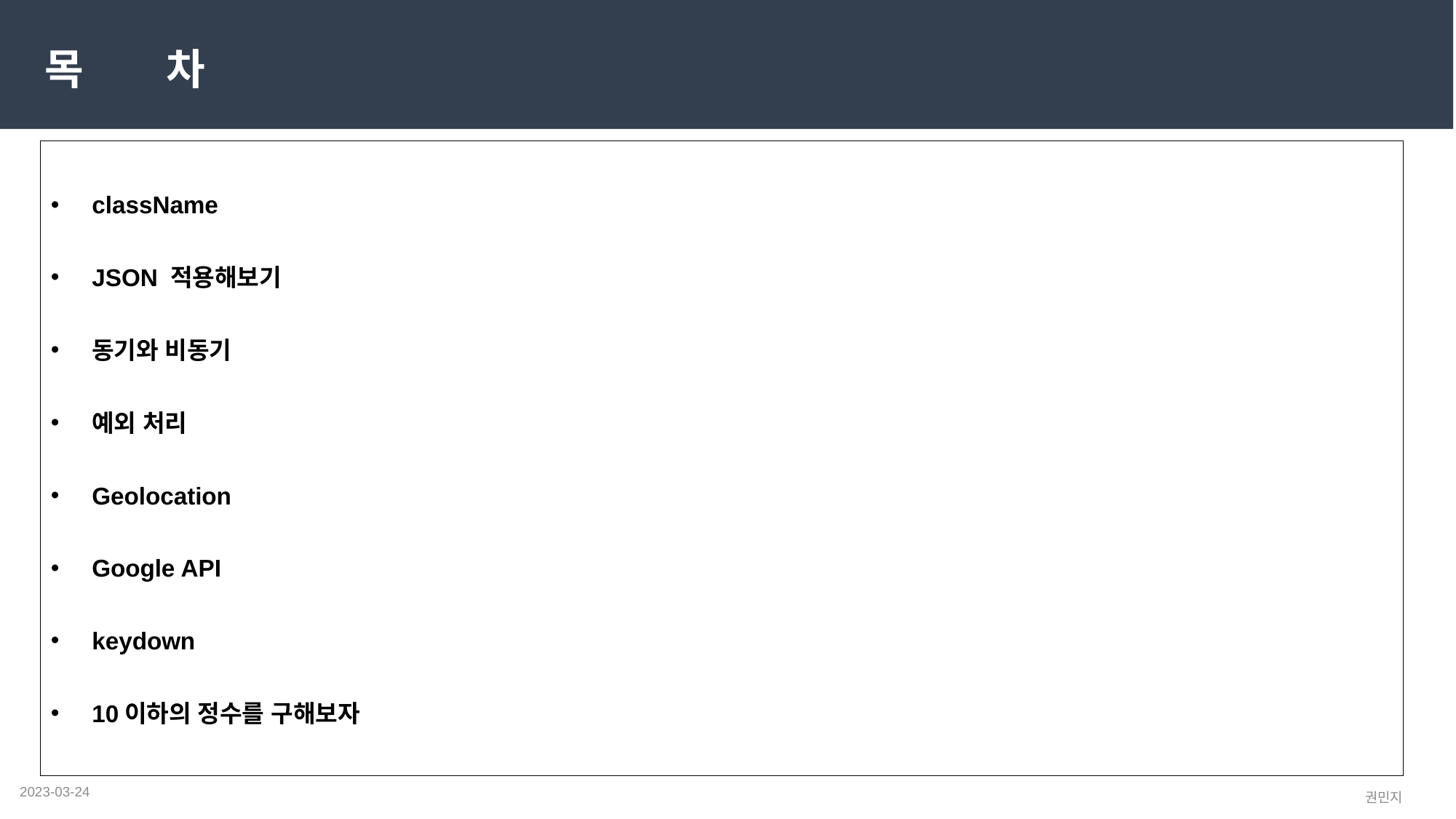

목       차
className
JSON 적용해보기
동기와 비동기
예외 처리
Geolocation
Google API
keydown
10이하의 정수를 구해보자

2023-03-24
권민지